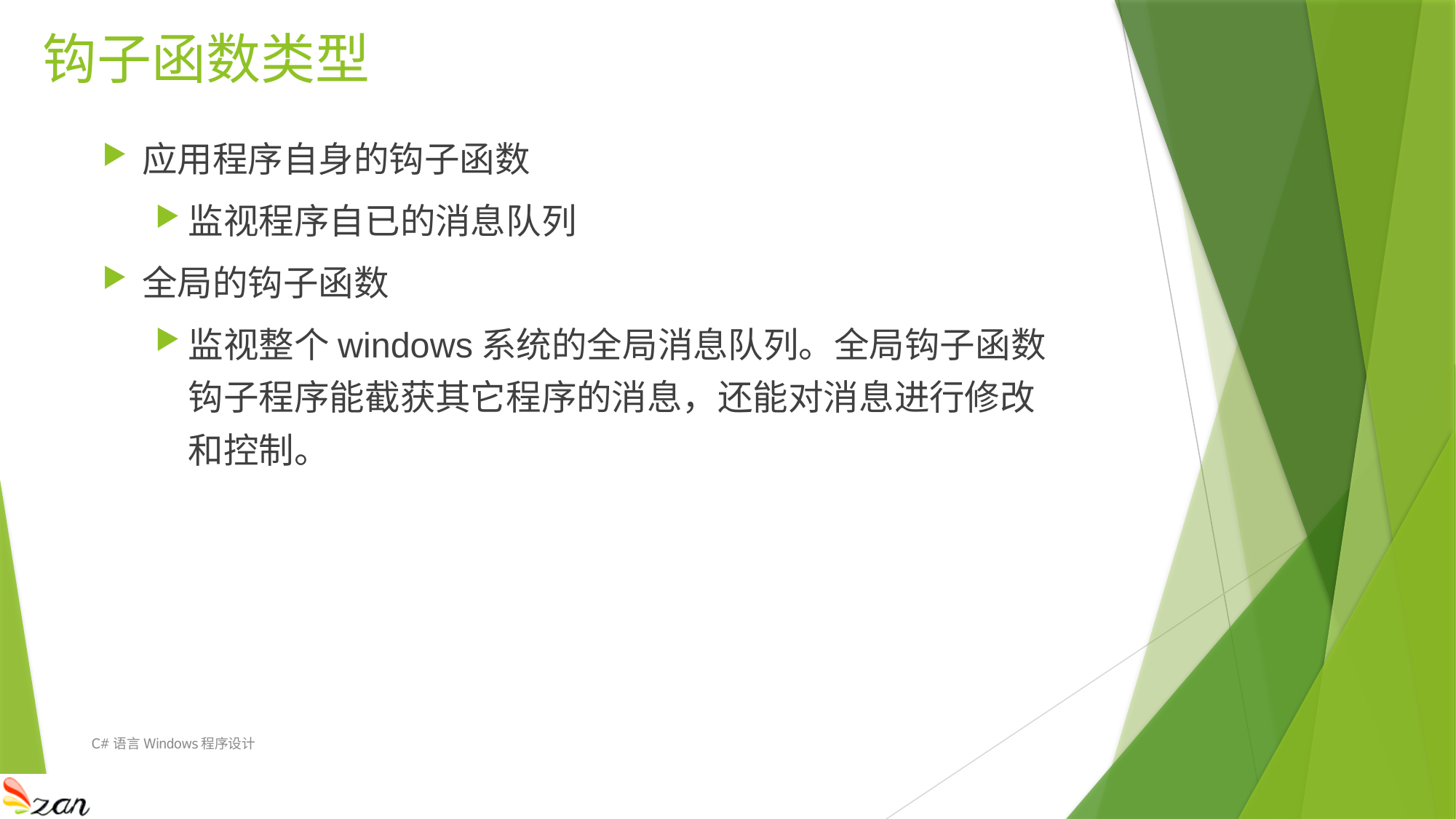

# 钩子函数类型
应用程序自身的钩子函数
监视程序自已的消息队列
全局的钩子函数
监视整个windows系统的全局消息队列。全局钩子函数钩子程序能截获其它程序的消息，还能对消息进行修改和控制。
C#语言Windows程序设计